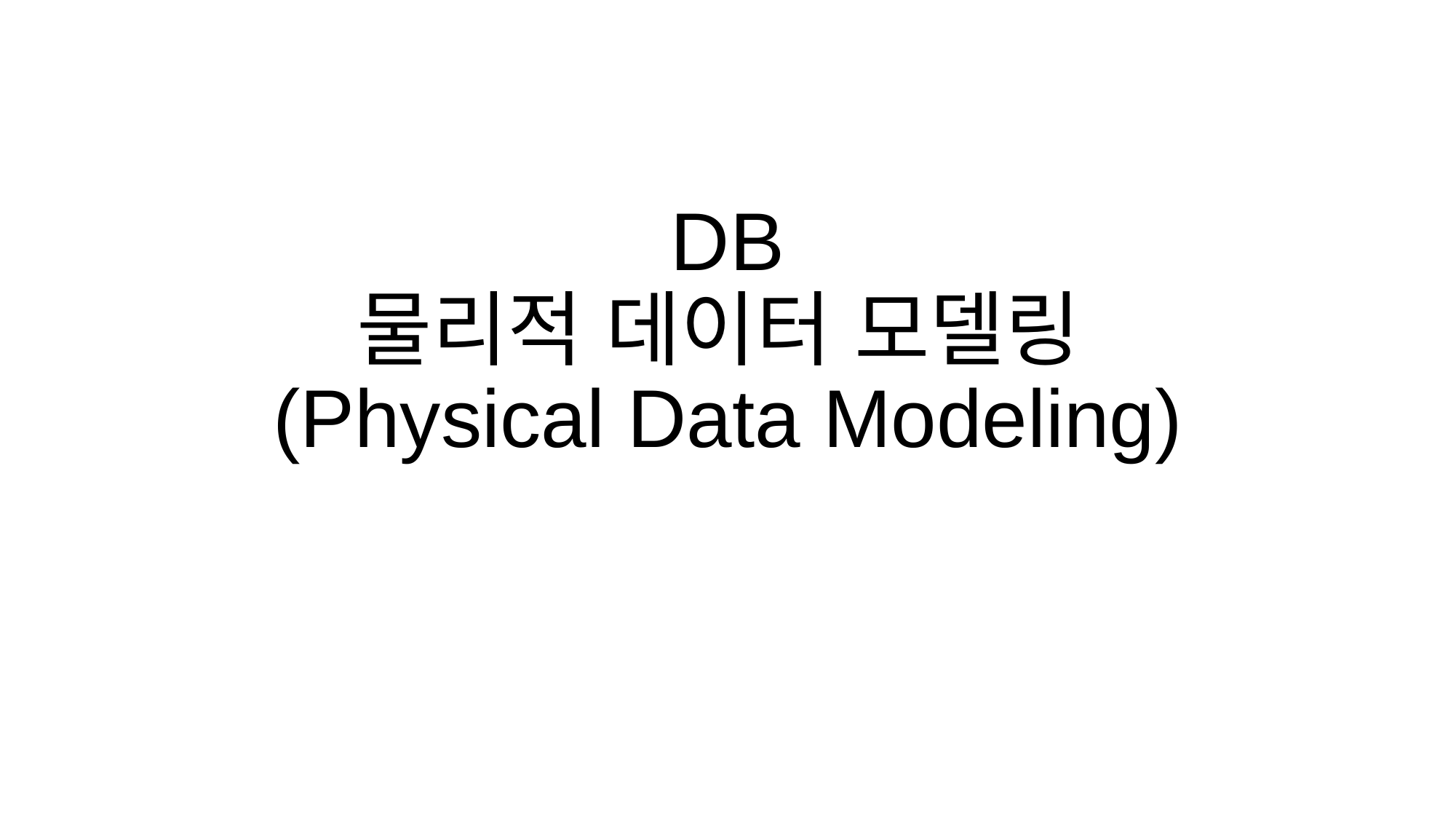

# DB 물리적 데이터 모델링(Physical Data Modeling)